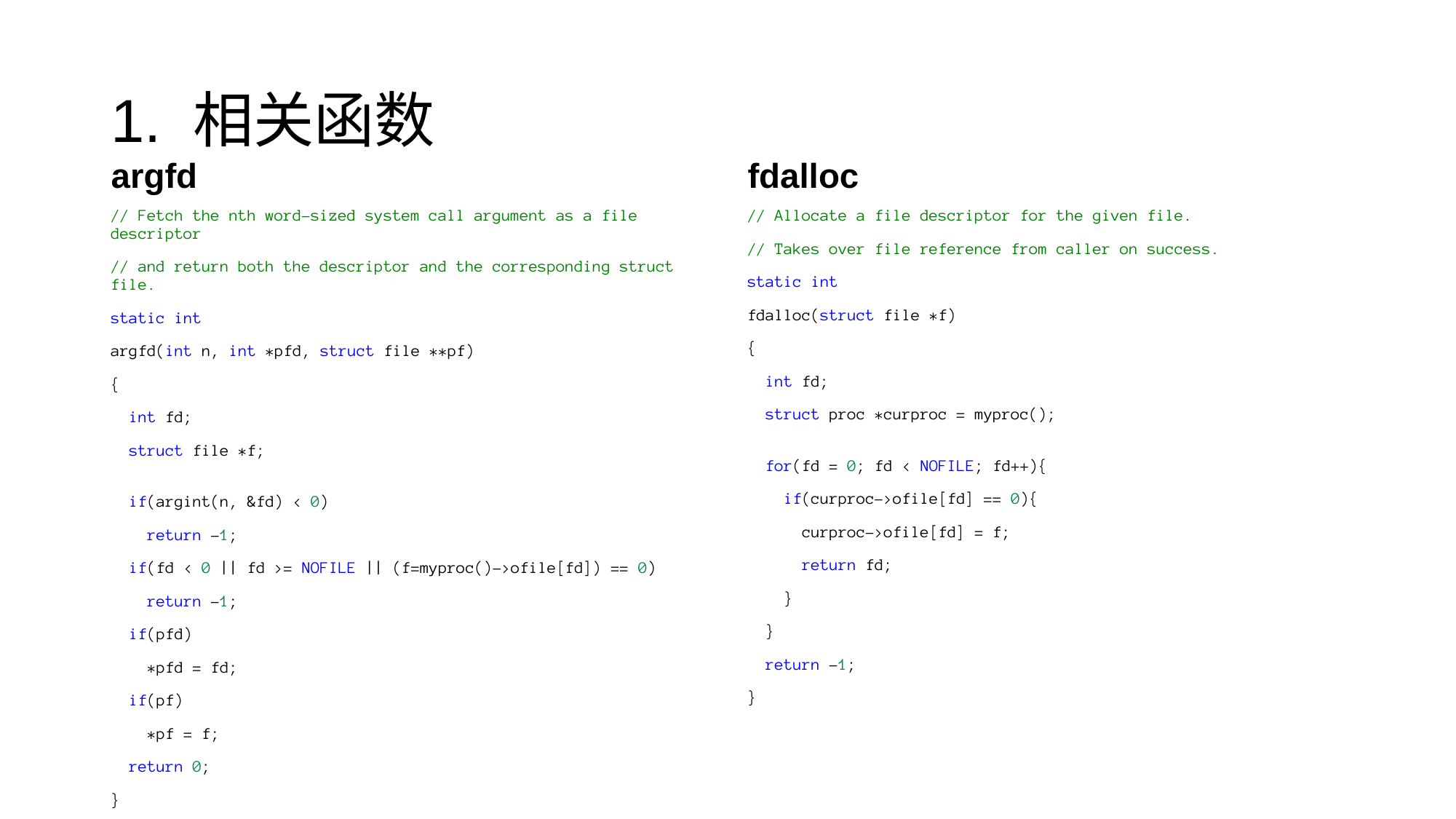

# 1. 相关函数
argfd
fdalloc
// Fetch the nth word-sized system call argument as a file descriptor
// and return both the descriptor and the corresponding struct file.
static int
argfd(int n, int *pfd, struct file **pf)
{
  int fd;
  struct file *f;
  if(argint(n, &fd) < 0)
    return -1;
  if(fd < 0 || fd >= NOFILE || (f=myproc()->ofile[fd]) == 0)
    return -1;
  if(pfd)
    *pfd = fd;
  if(pf)
    *pf = f;
  return 0;
}
// Allocate a file descriptor for the given file.
// Takes over file reference from caller on success.
static int
fdalloc(struct file *f)
{
  int fd;
  struct proc *curproc = myproc();
  for(fd = 0; fd < NOFILE; fd++){
    if(curproc->ofile[fd] == 0){
      curproc->ofile[fd] = f;
      return fd;
    }
  }
  return -1;
}